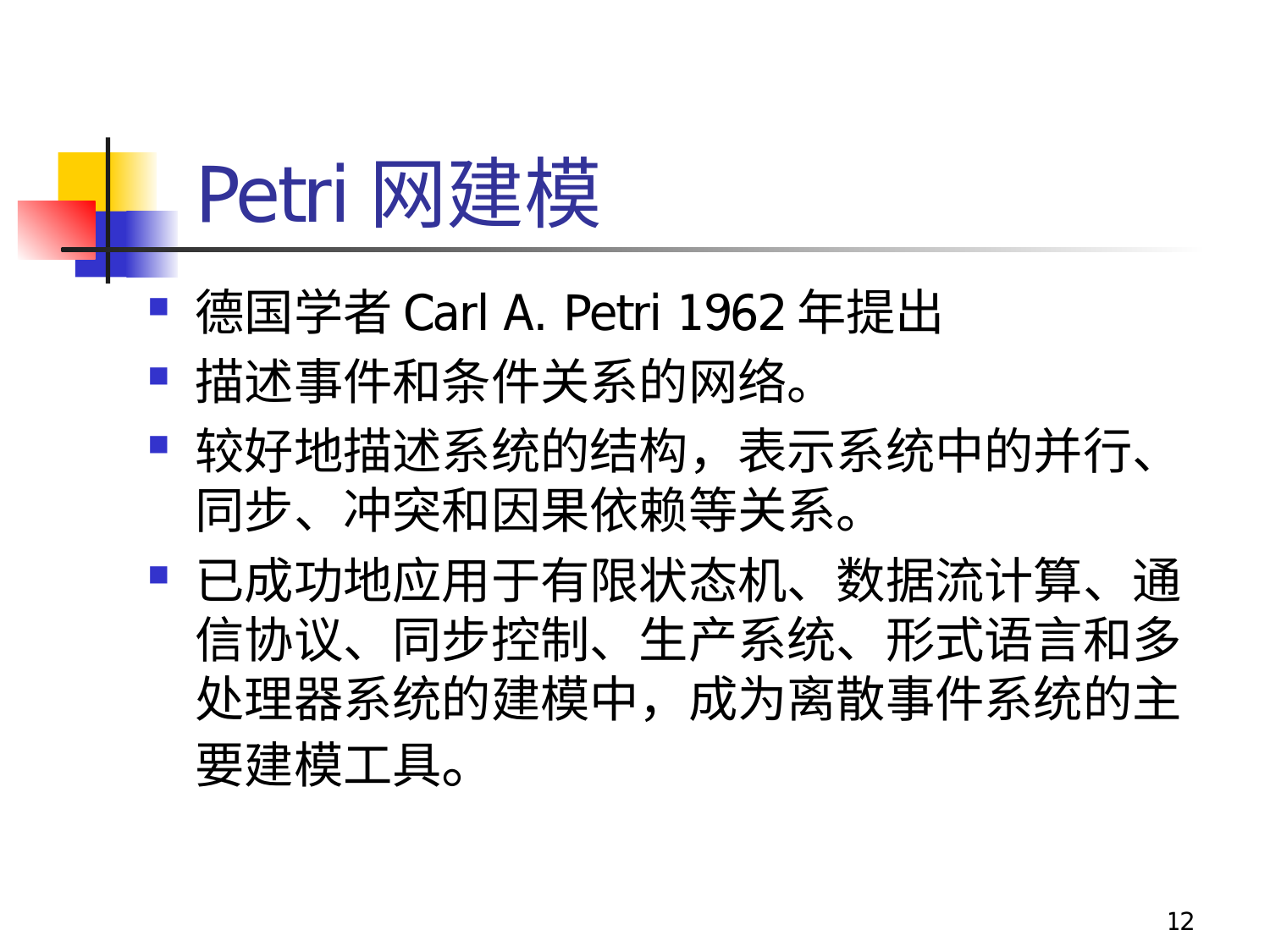

# Petri网建模
德国学者Carl A. Petri 1962年提出
描述事件和条件关系的网络。
较好地描述系统的结构，表示系统中的并行、同步、冲突和因果依赖等关系。
已成功地应用于有限状态机、数据流计算、通信协议、同步控制、生产系统、形式语言和多处理器系统的建模中，成为离散事件系统的主要建模工具。
12